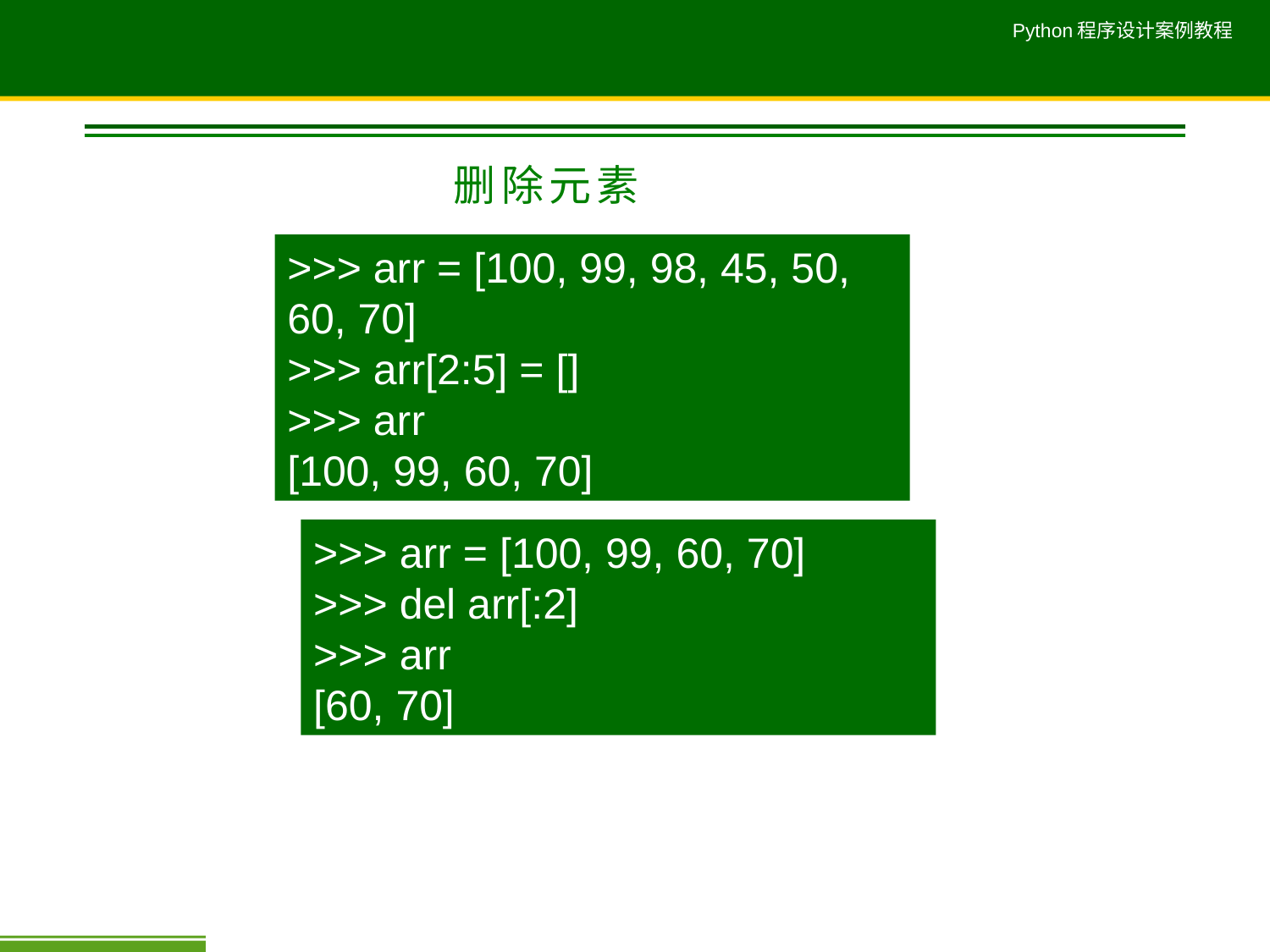

删除元素
>>> arr = [100, 99, 98, 45, 50, 60, 70]
>>> arr[2:5] = []
>>> arr
[100, 99, 60, 70]
>>> arr = [100, 99, 60, 70]
>>> del arr[:2]
>>> arr
[60, 70]